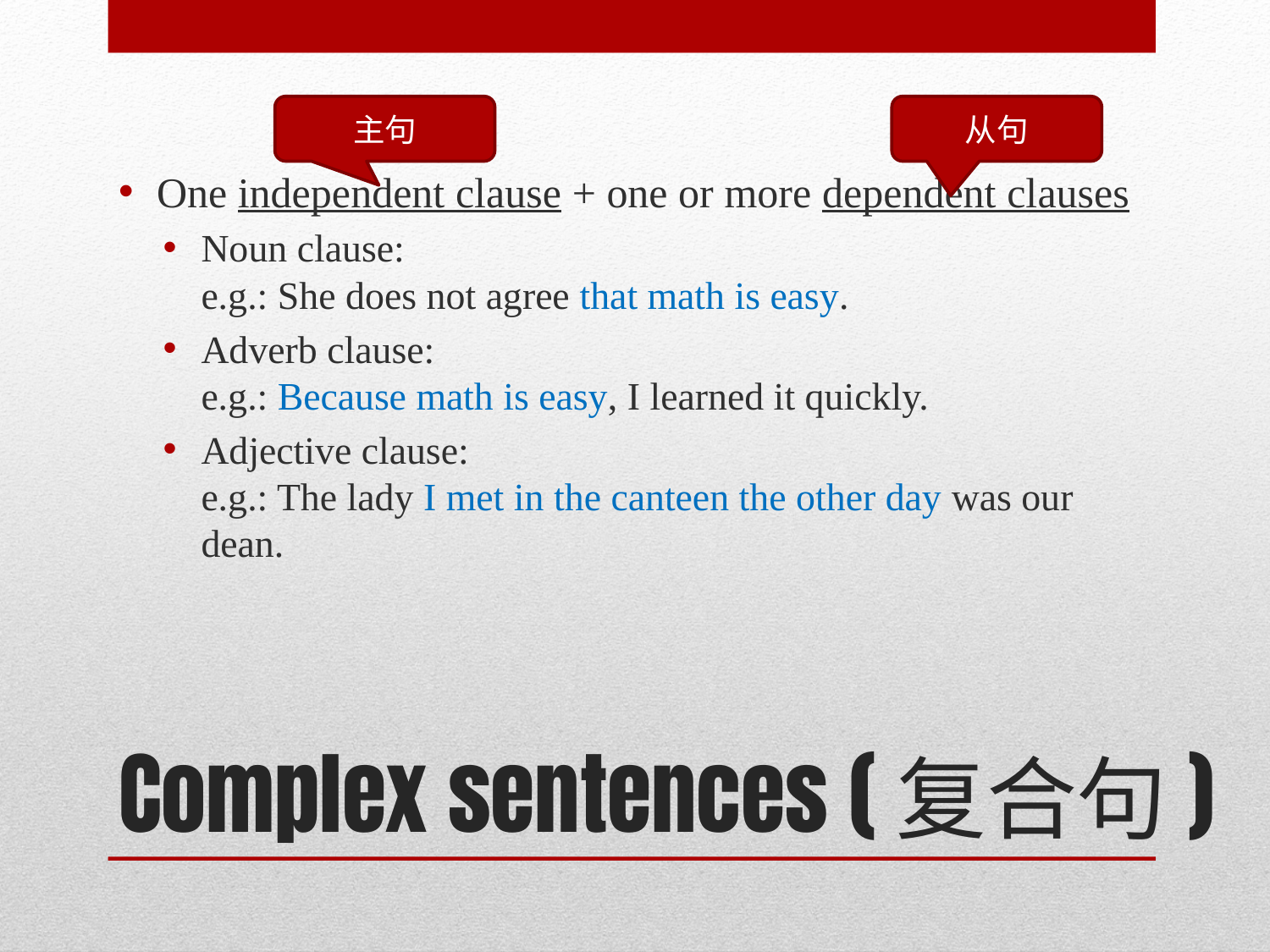

One independent clause + one or more dependent clauses
Noun clause:
e.g.: She does not agree that math is easy.
Adverb clause:
e.g.: Because math is easy, I learned it quickly.
Adjective clause:
e.g.: The lady I met in the canteen the other day was our dean.
主句
从句
# Complex sentences (复合句)